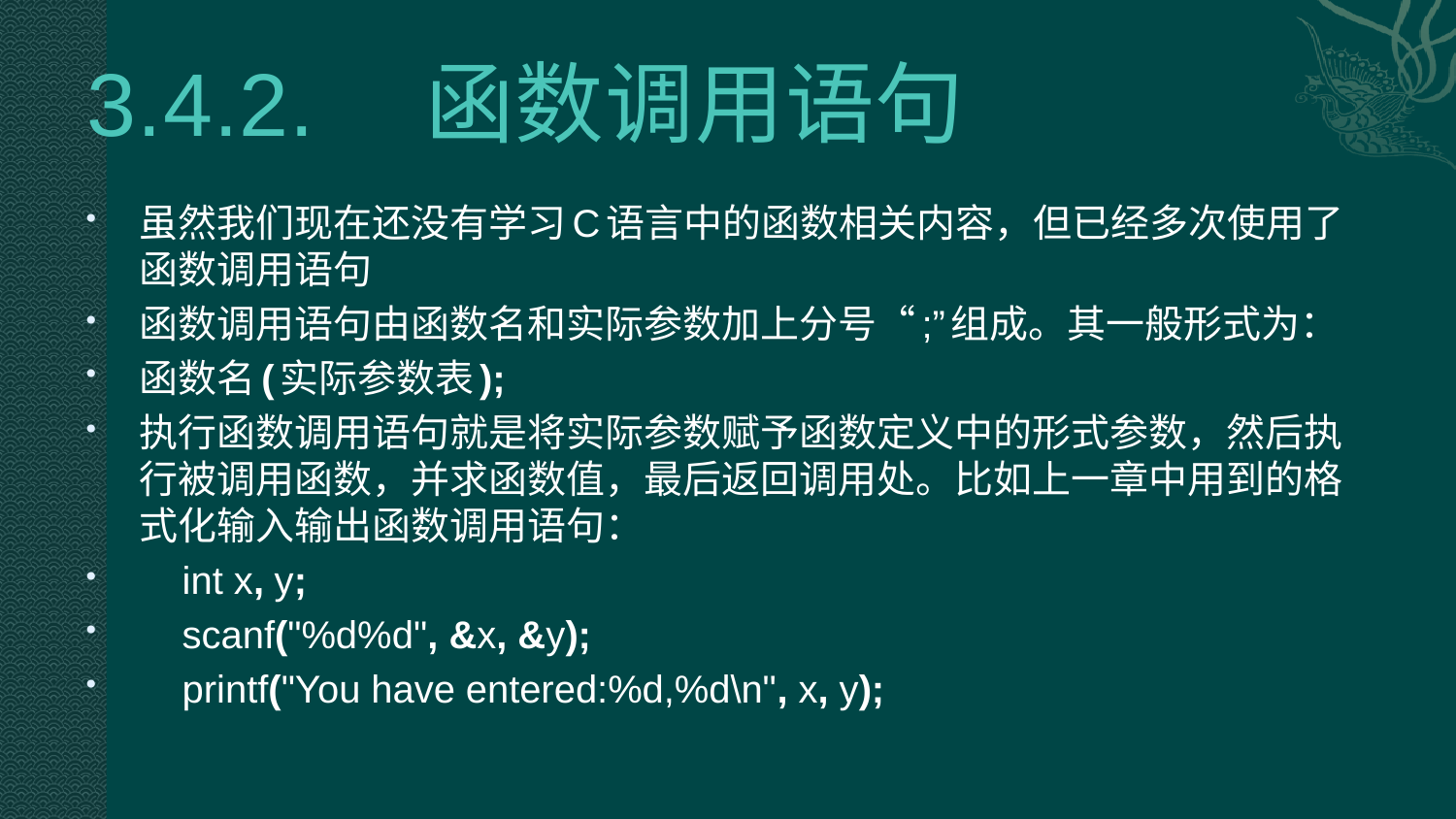

# 3.4.2.	 函数调用语句
虽然我们现在还没有学习C语言中的函数相关内容，但已经多次使用了函数调用语句
函数调用语句由函数名和实际参数加上分号“;”组成。其一般形式为：
函数名(实际参数表);
执行函数调用语句就是将实际参数赋予函数定义中的形式参数，然后执行被调用函数，并求函数值，最后返回调用处。比如上一章中用到的格式化输入输出函数调用语句：
    int x, y;
    scanf("%d%d", &x, &y);
    printf("You have entered:%d,%d\n", x, y);